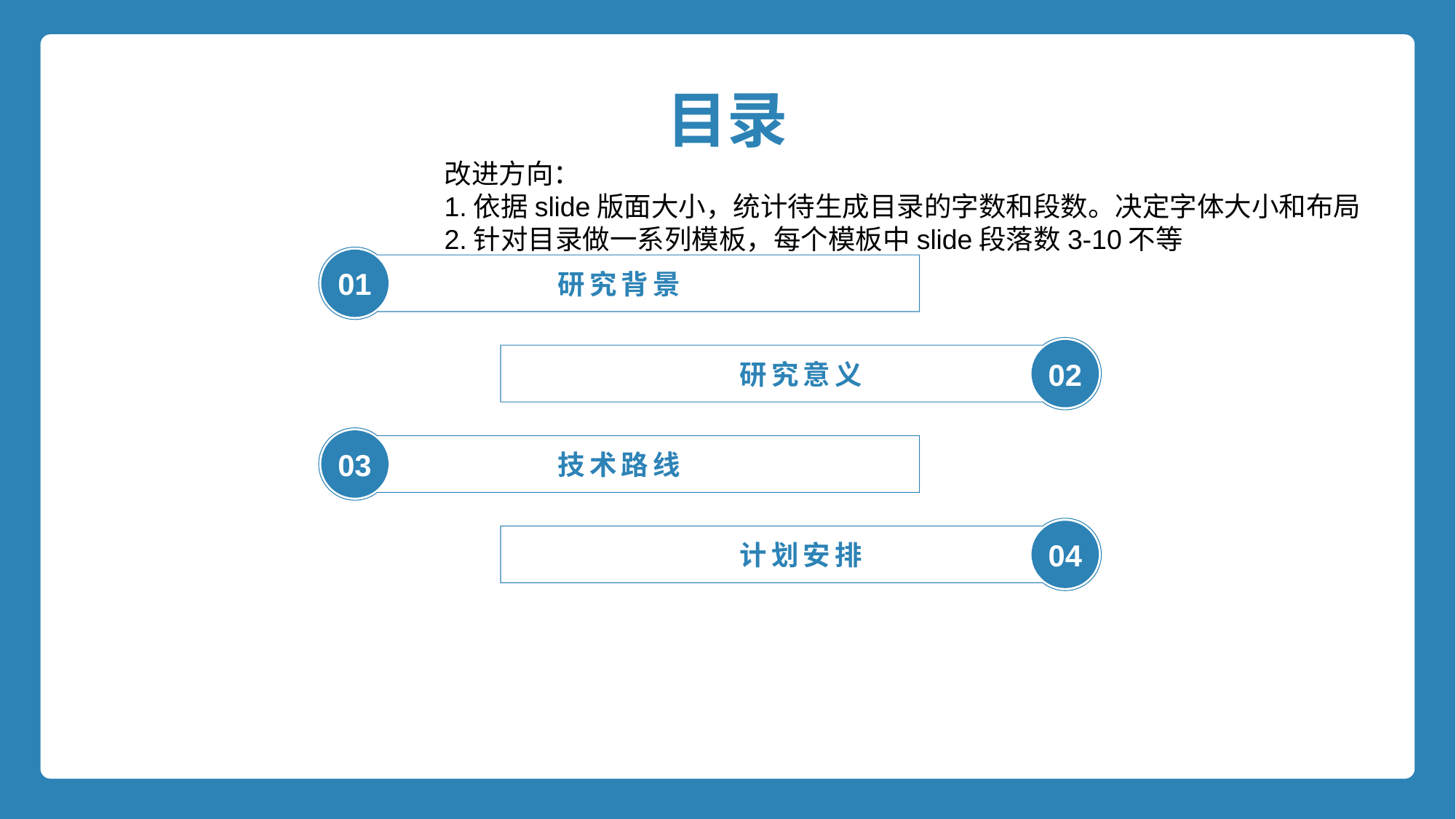

目录
改进方向：
1.依据slide版面大小，统计待生成目录的字数和段数。决定字体大小和布局
2.针对目录做一系列模板，每个模板中slide段落数3-10不等

研究背景

01
研究意义

02
技术路线

03
计划安排

04